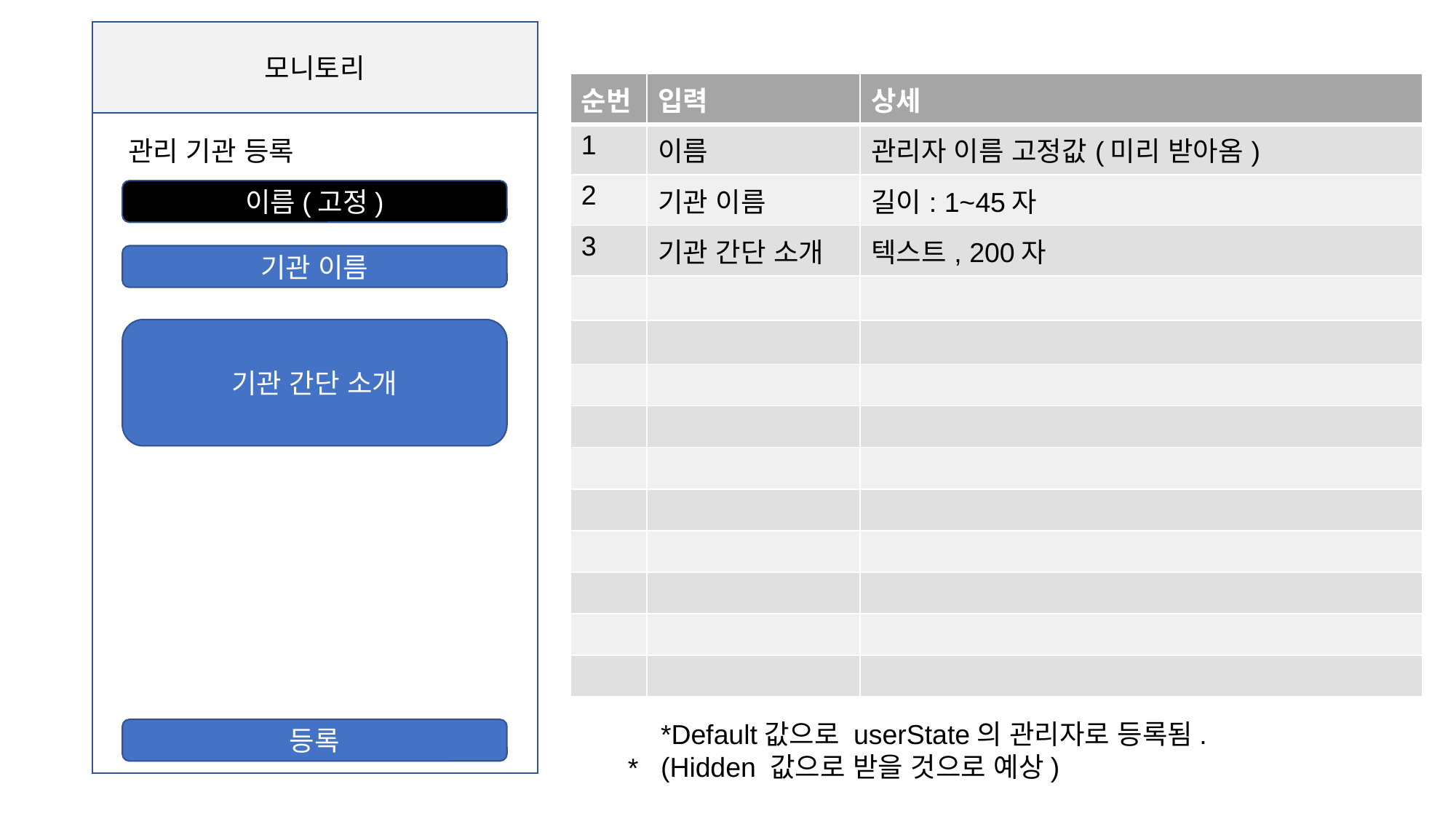

모니토리
| 순번 | 입력 | 상세 |
| --- | --- | --- |
| 1 | 이름 | 관리자 이름 고정값(미리 받아옴) |
| 2 | 기관 이름 | 길이: 1~45자 |
| 3 | 기관 간단 소개 | 텍스트, 200자 |
|  |  |  |
|  |  |  |
|  |  |  |
|  |  |  |
|  |  |  |
|  |  |  |
|  |  |  |
|  |  |  |
|  |  |  |
|  |  |  |
관리 기관 등록
이름(고정)
기관 이름
기관 간단 소개
*Default값으로 userState의 관리자로 등록됨. (Hidden 값으로 받을 것으로 예상)
등록
*